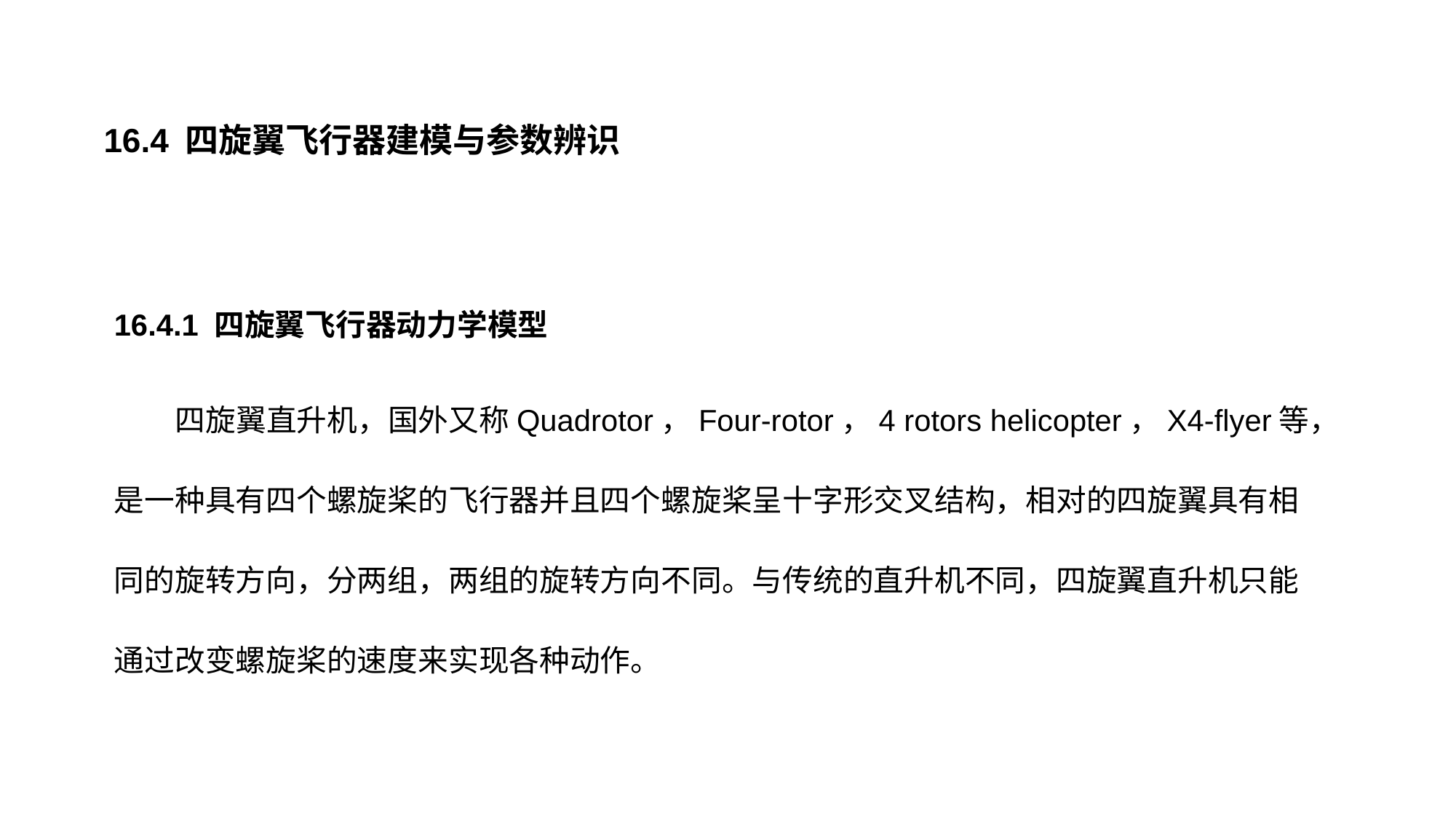

# 16.4 四旋翼飞行器建模与参数辨识
16.4.1 四旋翼飞行器动力学模型
        四旋翼直升机，国外又称Quadrotor，Four-rotor，4 rotors helicopter，X4-flyer等，是一种具有四个螺旋桨的飞行器并且四个螺旋桨呈十字形交叉结构，相对的四旋翼具有相同的旋转方向，分两组，两组的旋转方向不同。与传统的直升机不同，四旋翼直升机只能通过改变螺旋桨的速度来实现各种动作。